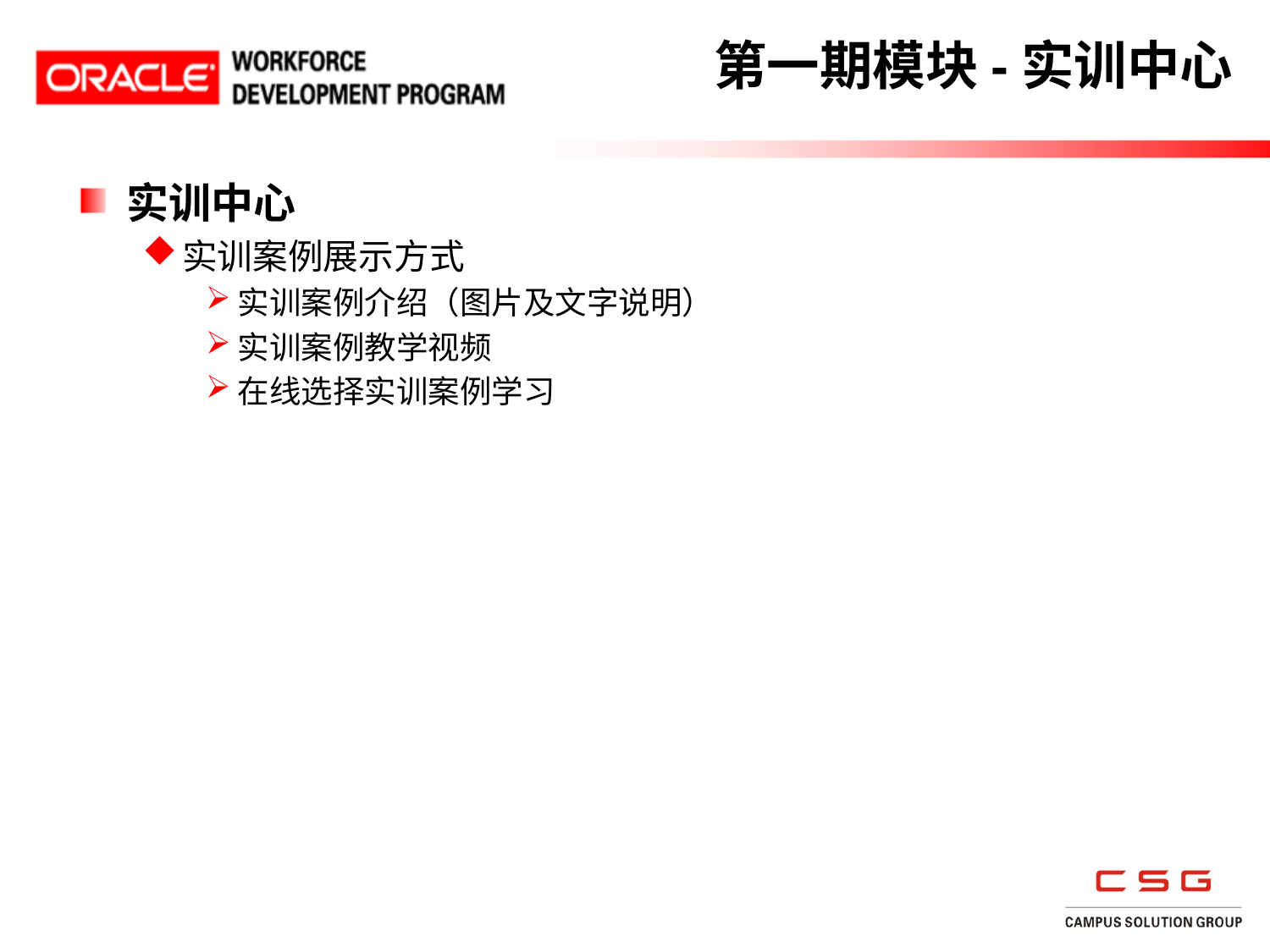

# 第一期模块-实训中心
实训中心
实训案例展示方式
实训案例介绍（图片及文字说明）
实训案例教学视频
在线选择实训案例学习